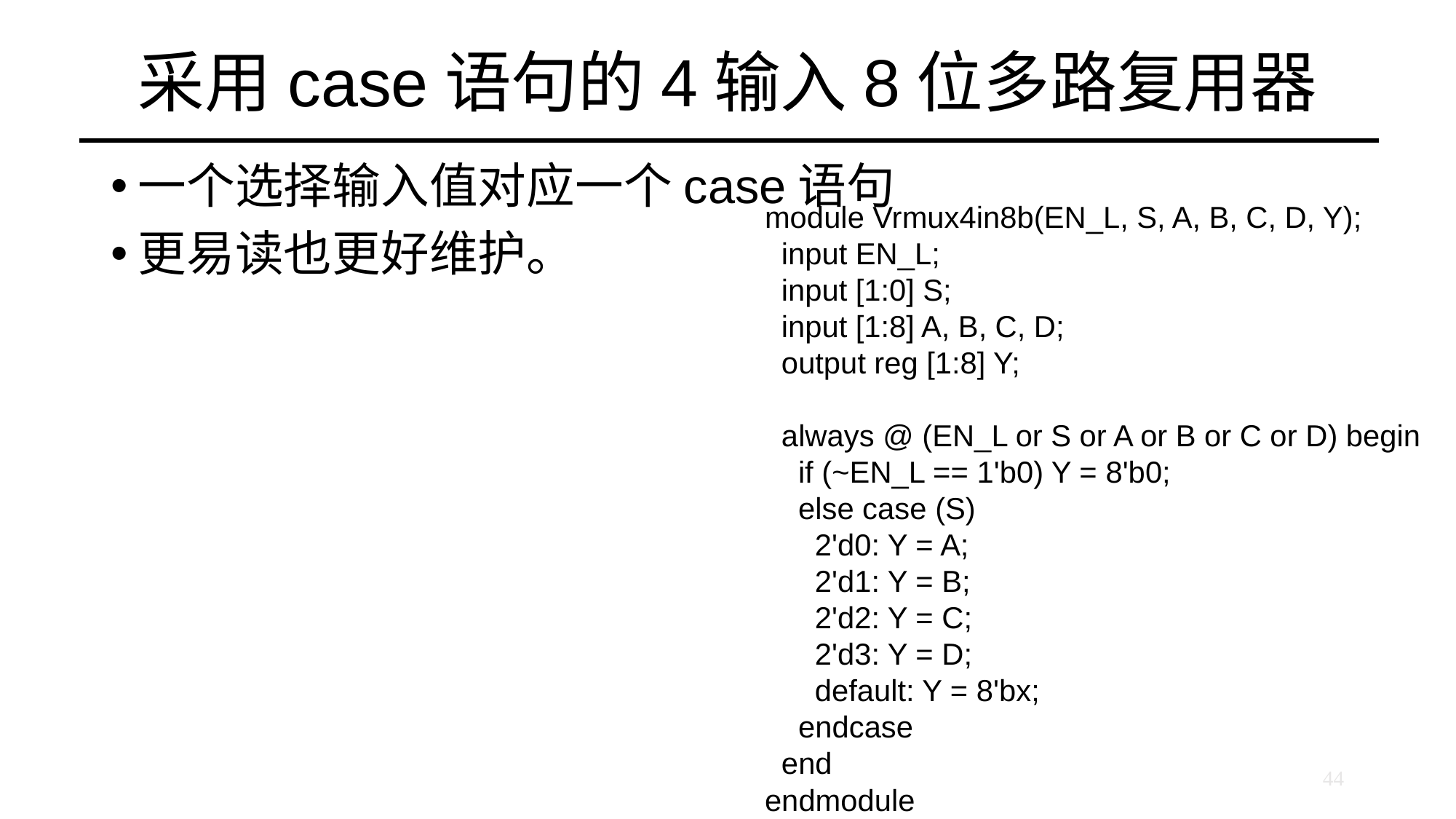

# 采用case语句的4输入8位多路复用器
一个选择输入值对应一个case语句
更易读也更好维护。
module Vrmux4in8b(EN_L, S, A, B, C, D, Y);
  input EN_L;
  input [1:0] S;
  input [1:8] A, B, C, D;
  output reg [1:8] Y;

  always @ (EN_L or S or A or B or C or D) begin
    if (~EN_L == 1'b0) Y = 8'b0;
    else case (S)
      2'd0: Y = A;
      2'd1: Y = B;
      2'd2: Y = C;
      2'd3: Y = D;
      default: Y = 8'bx;
    endcase
  end
endmodule
44